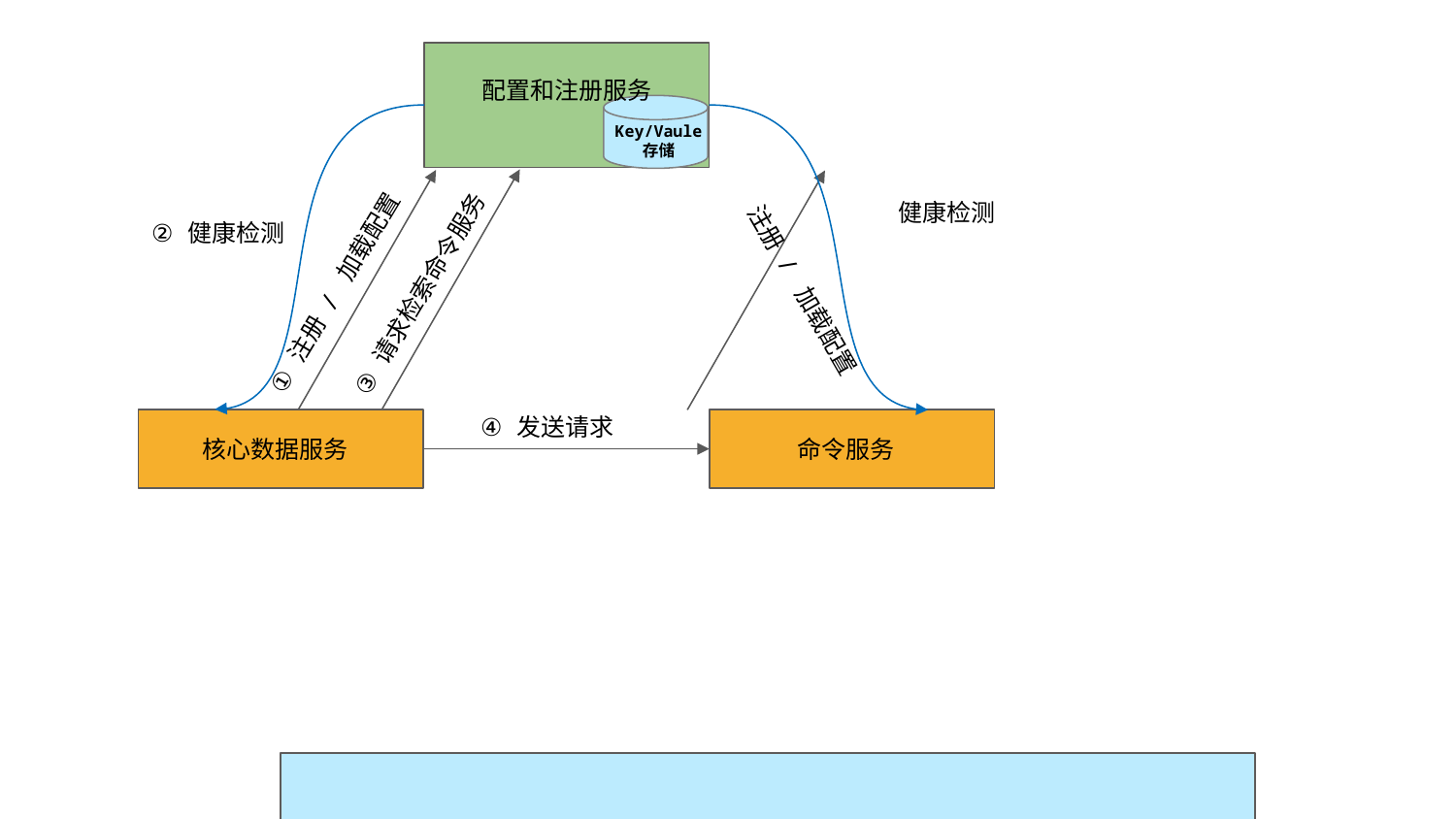

配置和注册服务

Key/Vaule
存储
健康检测
健康检测
注册 / 加载配置
注册 / 加载配置
请求检索命令服务
发送请求

核心数据服务

命令服务